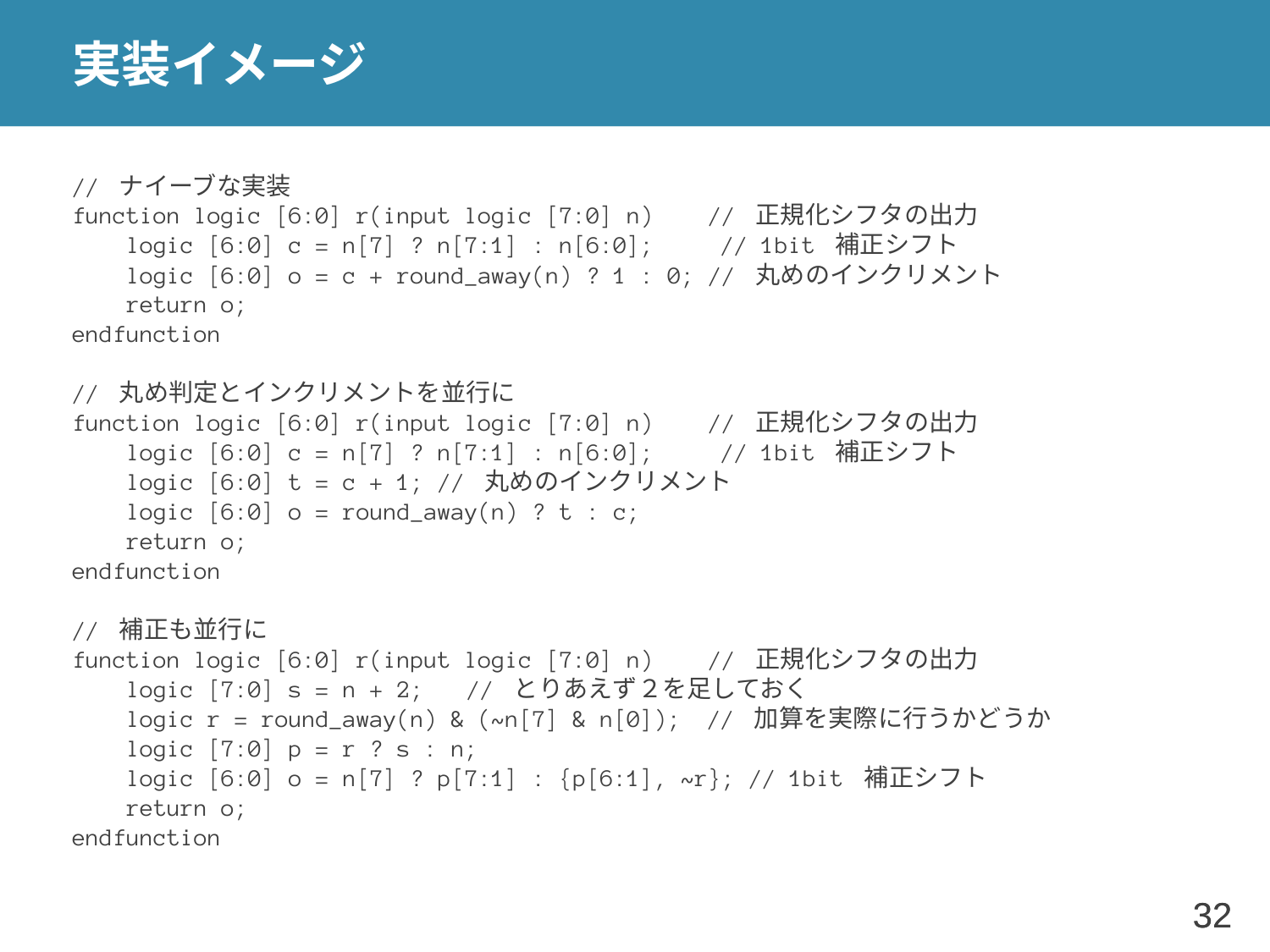

# 実装イメージ
// ナイーブな実装
function logic [6:0] r(input logic [7:0] n)    // 正規化シフタの出力
    logic [6:0] c = n[7] ? n[7:1] : n[6:0];	 // 1bit 補正シフト
    logic [6:0] o = c + round_away(n) ? 1 : 0; // 丸めのインクリメント
    return o;
endfunction

// 丸め判定とインクリメントを並行に
function logic [6:0] r(input logic [7:0] n)    // 正規化シフタの出力
    logic [6:0] c = n[7] ? n[7:1] : n[6:0];	 // 1bit 補正シフト
    logic [6:0] t = c + 1; // 丸めのインクリメント
    logic [6:0] o = round_away(n) ? t : c;
    return o;
endfunction

// 補正も並行に
function logic [6:0] r(input logic [7:0] n)    // 正規化シフタの出力
    logic [7:0] s = n + 2;	 // とりあえず２を足しておく
    logic r = round_away(n) & (~n[7] & n[0]);	// 加算を実際に行うかどうか
    logic [7:0] p = r ? s : n;
    logic [6:0] o = n[7] ? p[7:1] : {p[6:1], ~r}; // 1bit 補正シフト
    return o;
endfunction